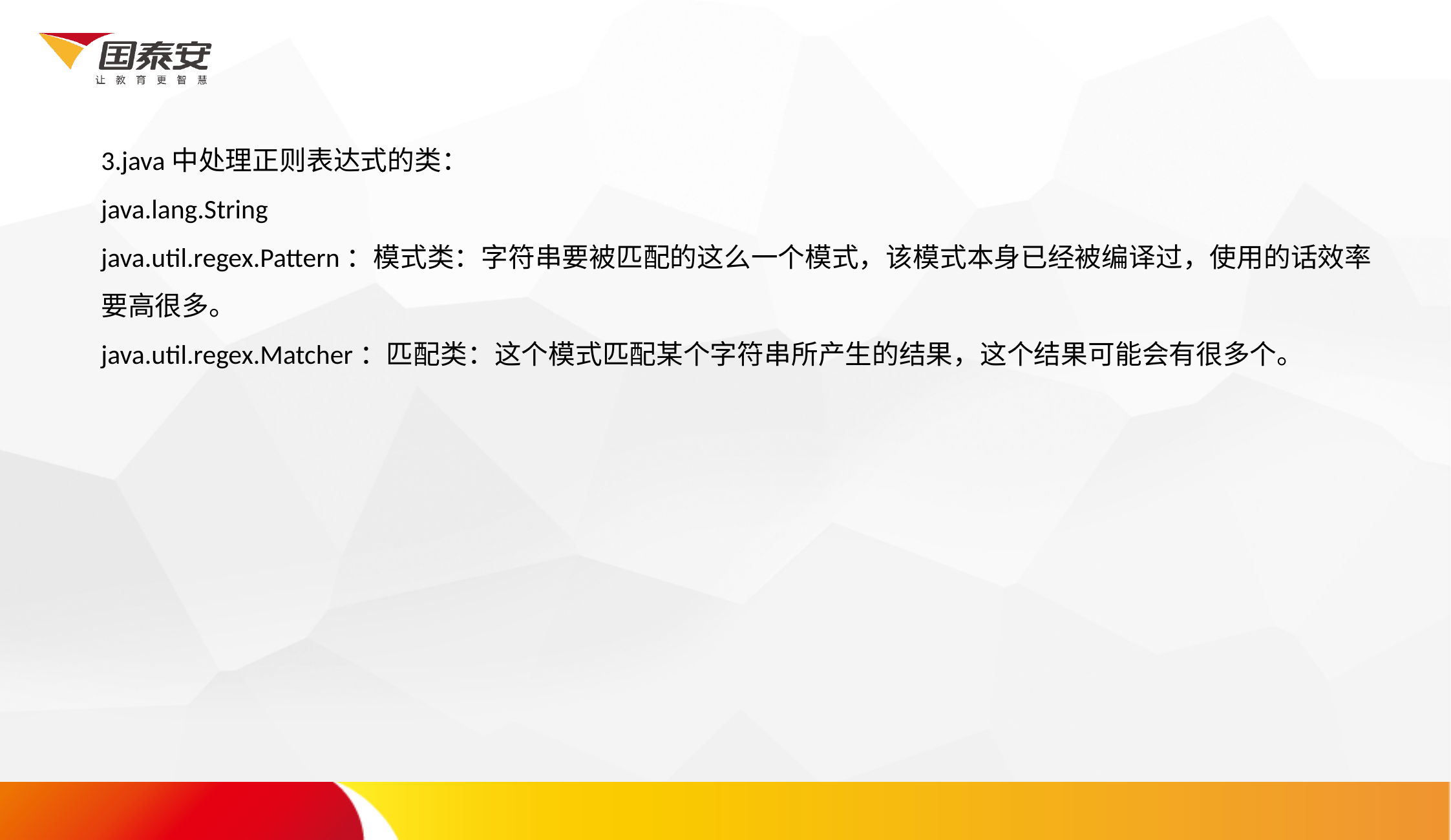

3.java中处理正则表达式的类：
java.lang.String
java.util.regex.Pattern：模式类：字符串要被匹配的这么一个模式，该模式本身已经被编译过，使用的话效率要高很多。
java.util.regex.Matcher：匹配类：这个模式匹配某个字符串所产生的结果，这个结果可能会有很多个。